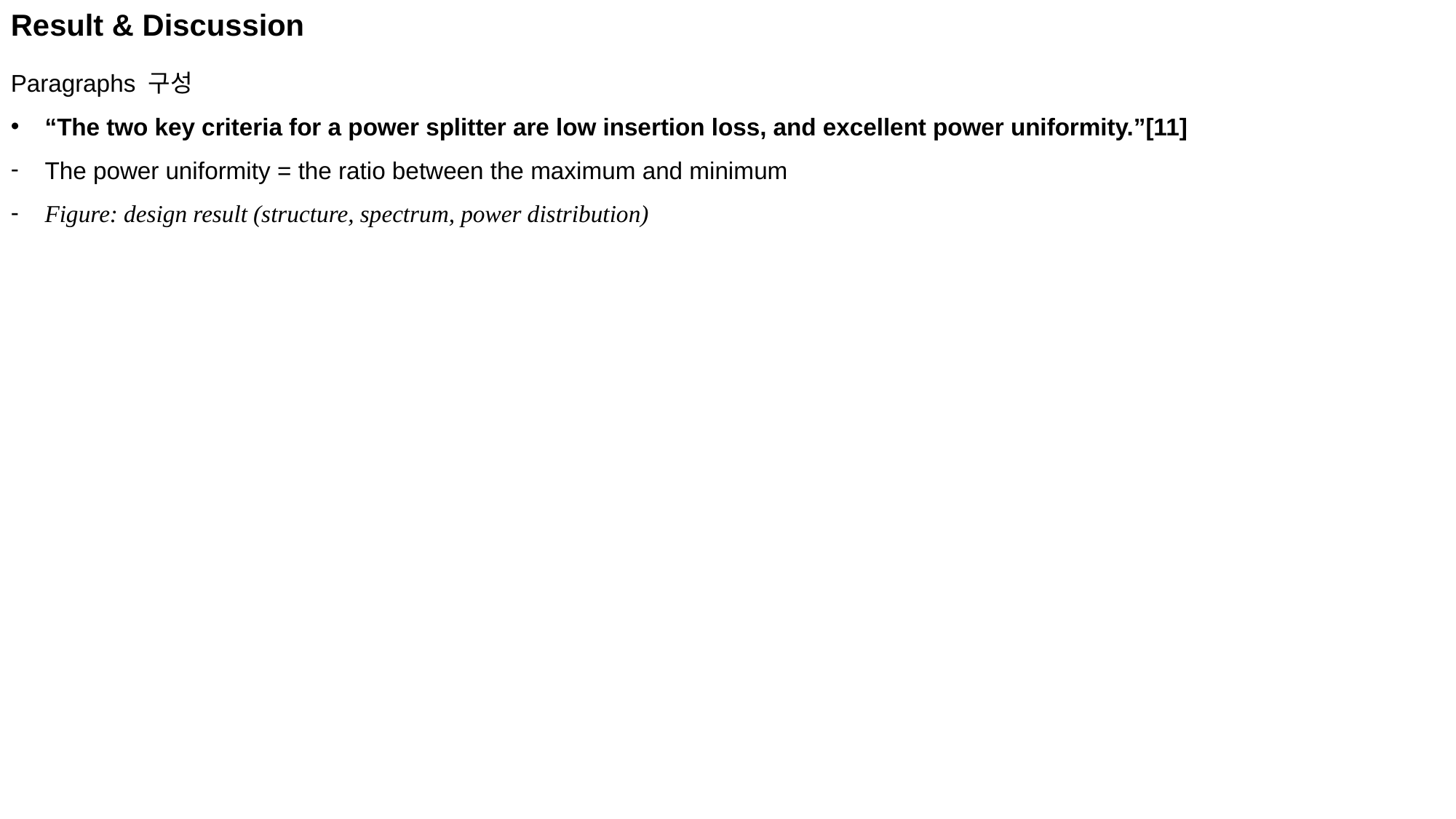

Result & Discussion
Paragraphs 구성
“The two key criteria for a power splitter are low insertion loss, and excellent power uniformity.”[11]
The power uniformity = the ratio between the maximum and minimum
Figure: design result (structure, spectrum, power distribution)